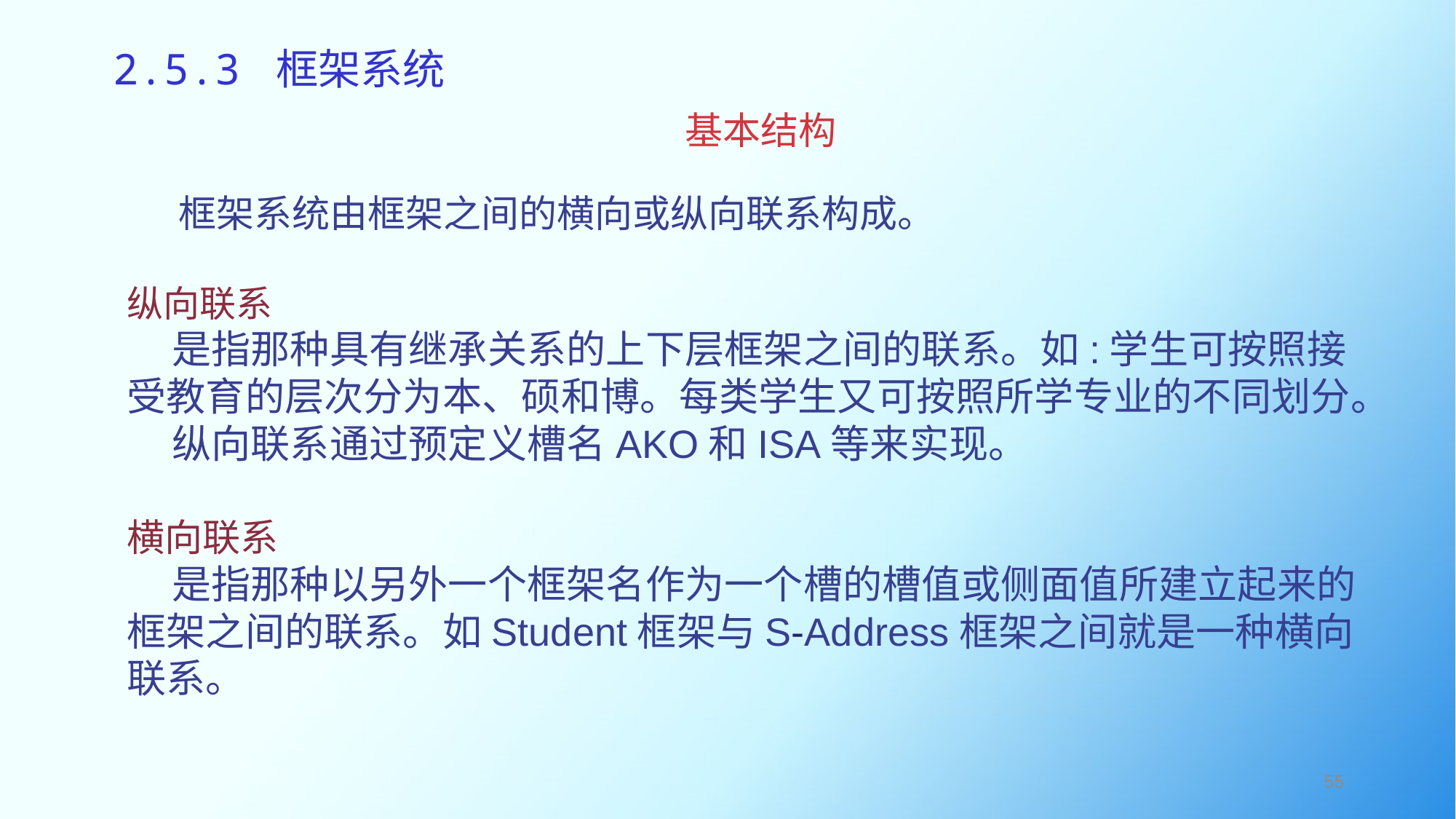

# 2.5.3 框架系统
基本结构
     框架系统由框架之间的横向或纵向联系构成。

纵向联系
    是指那种具有继承关系的上下层框架之间的联系。如:学生可按照接受教育的层次分为本、硕和博。每类学生又可按照所学专业的不同划分。
    纵向联系通过预定义槽名AKO和ISA等来实现。

横向联系
    是指那种以另外一个框架名作为一个槽的槽值或侧面值所建立起来的框架之间的联系。如Student框架与S-Address框架之间就是一种横向联系。
55